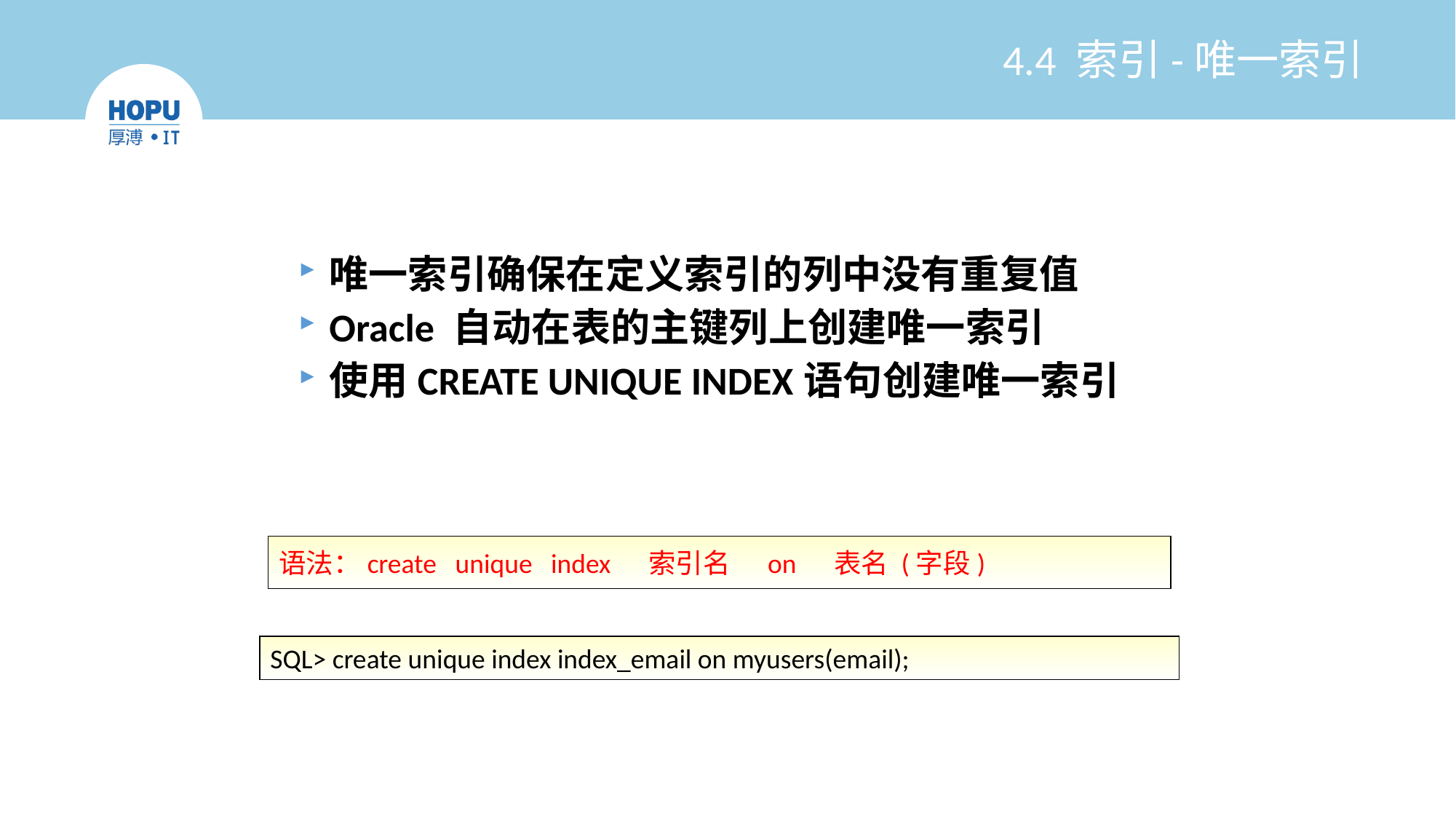

# 4.4 索引-唯一索引
唯一索引确保在定义索引的列中没有重复值
Oracle 自动在表的主键列上创建唯一索引
使用CREATE UNIQUE INDEX语句创建唯一索引
语法：create   unique   index     索引名     on     表名 (字段)
SQL> create unique index index_email on myusers(email);